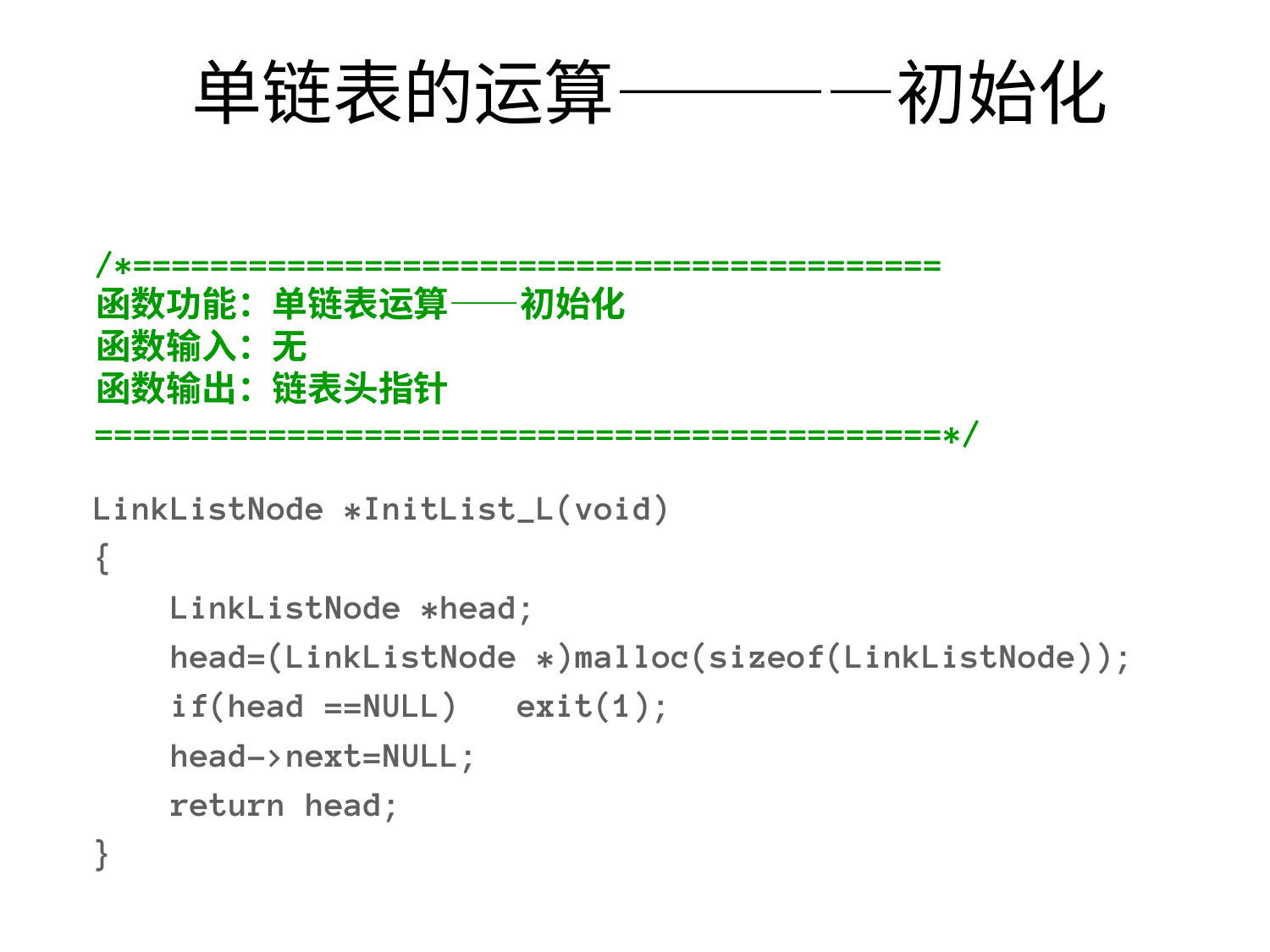

# 单链表的运算————初始化
/*==========================================
函数功能：单链表运算——初始化
函数输入：无
函数输出：链表头指针
============================================*/

LinkListNode *InitList_L(void)
{
    LinkListNode *head;
    head=(LinkListNode *)malloc(sizeof(LinkListNode));
    if(head ==NULL)   exit(1);
    head->next=NULL;
    return head;
}